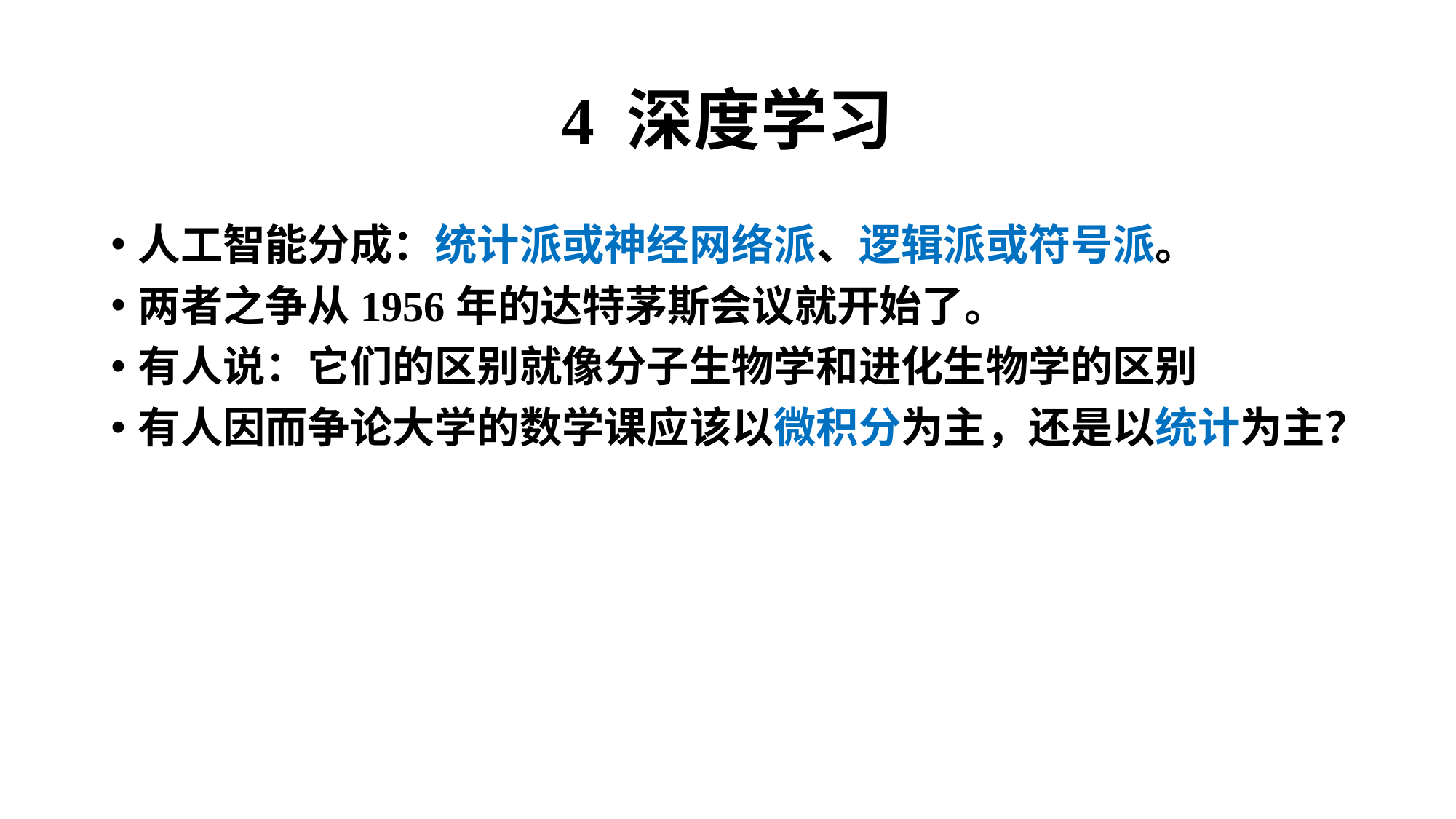

# 4 深度学习
人工智能分成：统计派或神经网络派、逻辑派或符号派。
两者之争从1956年的达特茅斯会议就开始了。
有人说：它们的区别就像分子生物学和进化生物学的区别
有人因而争论大学的数学课应该以微积分为主，还是以统计为主？